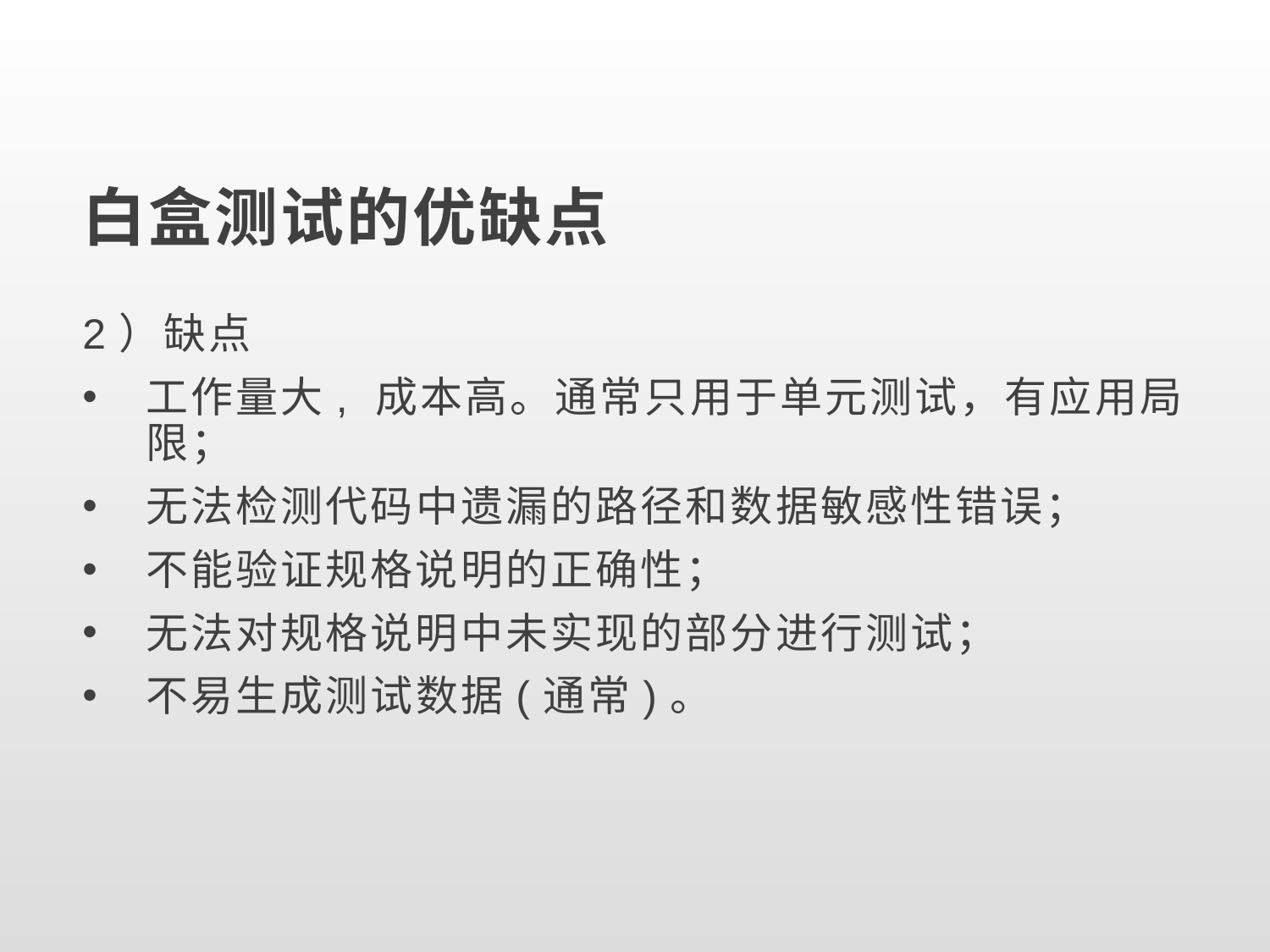

白盒测试的优缺点

2）缺点
工作量大, 成本高。通常只用于单元测试，有应用局限；
无法检测代码中遗漏的路径和数据敏感性错误；
不能验证规格说明的正确性；
无法对规格说明中未实现的部分进行测试；
不易生成测试数据(通常)。